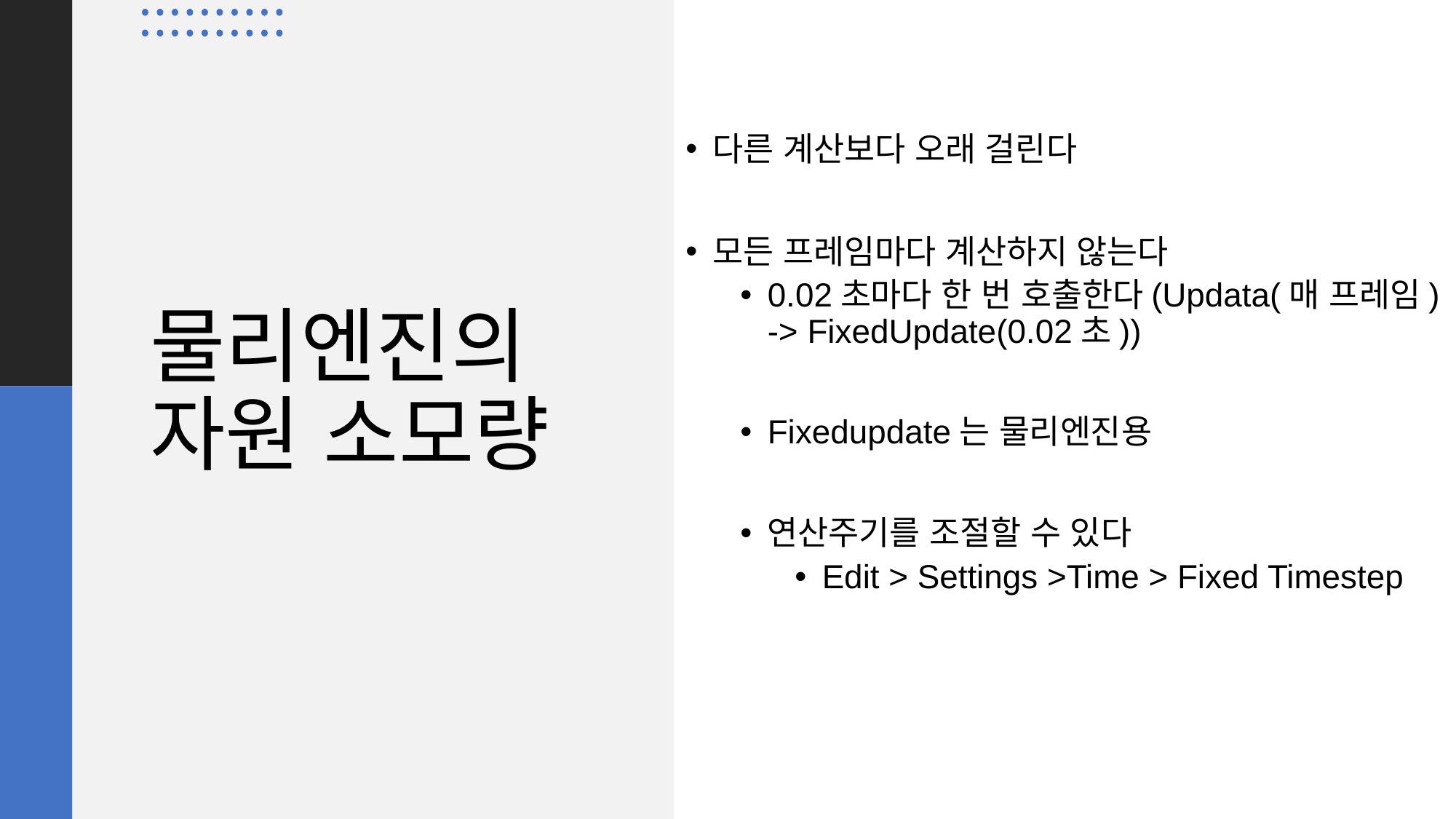

다른 계산보다 오래 걸린다

모든 프레임마다 계산하지 않는다
0.02초마다 한 번 호출한다(Updata(매 프레임) -> FixedUpdate(0.02초))

Fixedupdate는 물리엔진용

연산주기를 조절할 수 있다
Edit > Settings >Time > Fixed Timestep

# 물리엔진의 자원 소모량